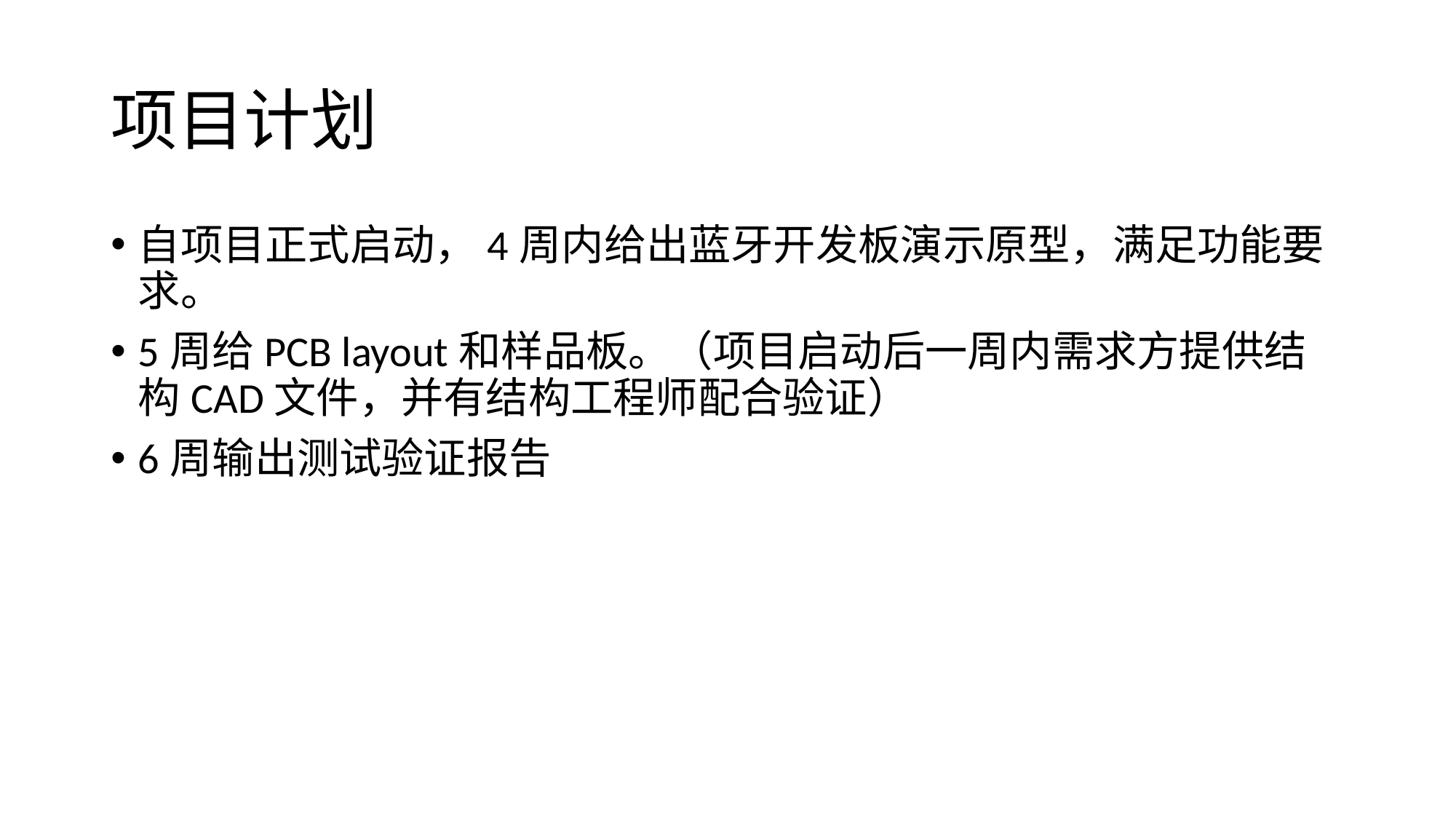

# 项目计划
自项目正式启动，4周内给出蓝牙开发板演示原型，满足功能要求。
5周给PCB layout和样品板。（项目启动后一周内需求方提供结构CAD文件，并有结构工程师配合验证）
6周输出测试验证报告